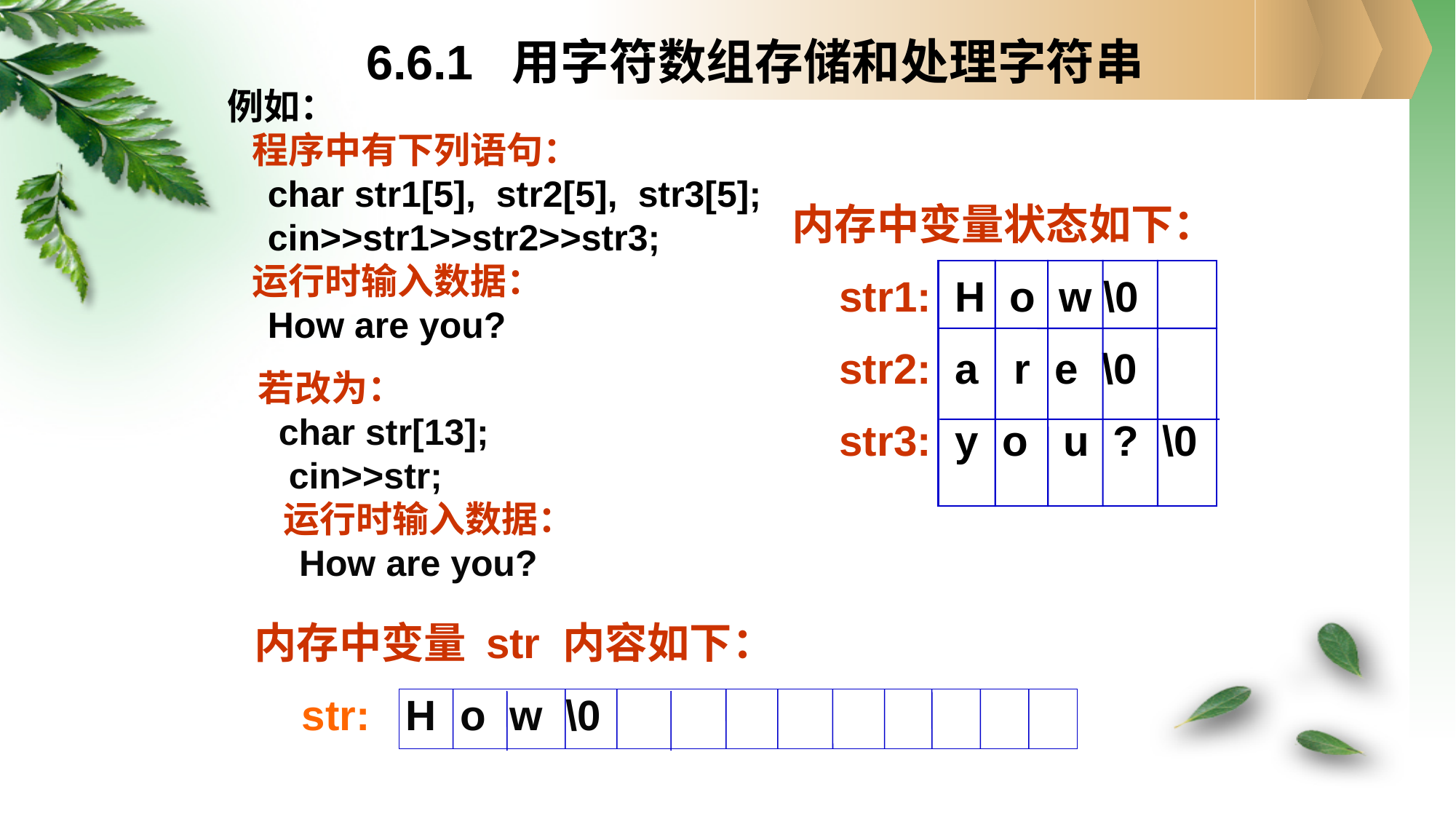

6.6.1  用字符数组存储和处理字符串
例如：
  程序中有下列语句：
    char str1[5],  str2[5],  str3[5];
    cin>>str1>>str2>>str3;
  运行时输入数据：
    How are you?
内存中变量状态如下：
    str1:  H  o  w \0
    str2:  a   r  e  \0
    str3:  y  o   u  ?  \0

若改为：
  char str[13];
   cin>>str;
  运行时输入数据：
    How are you?
内存中变量 str 内容如下：
    str:   H  o  w  \0